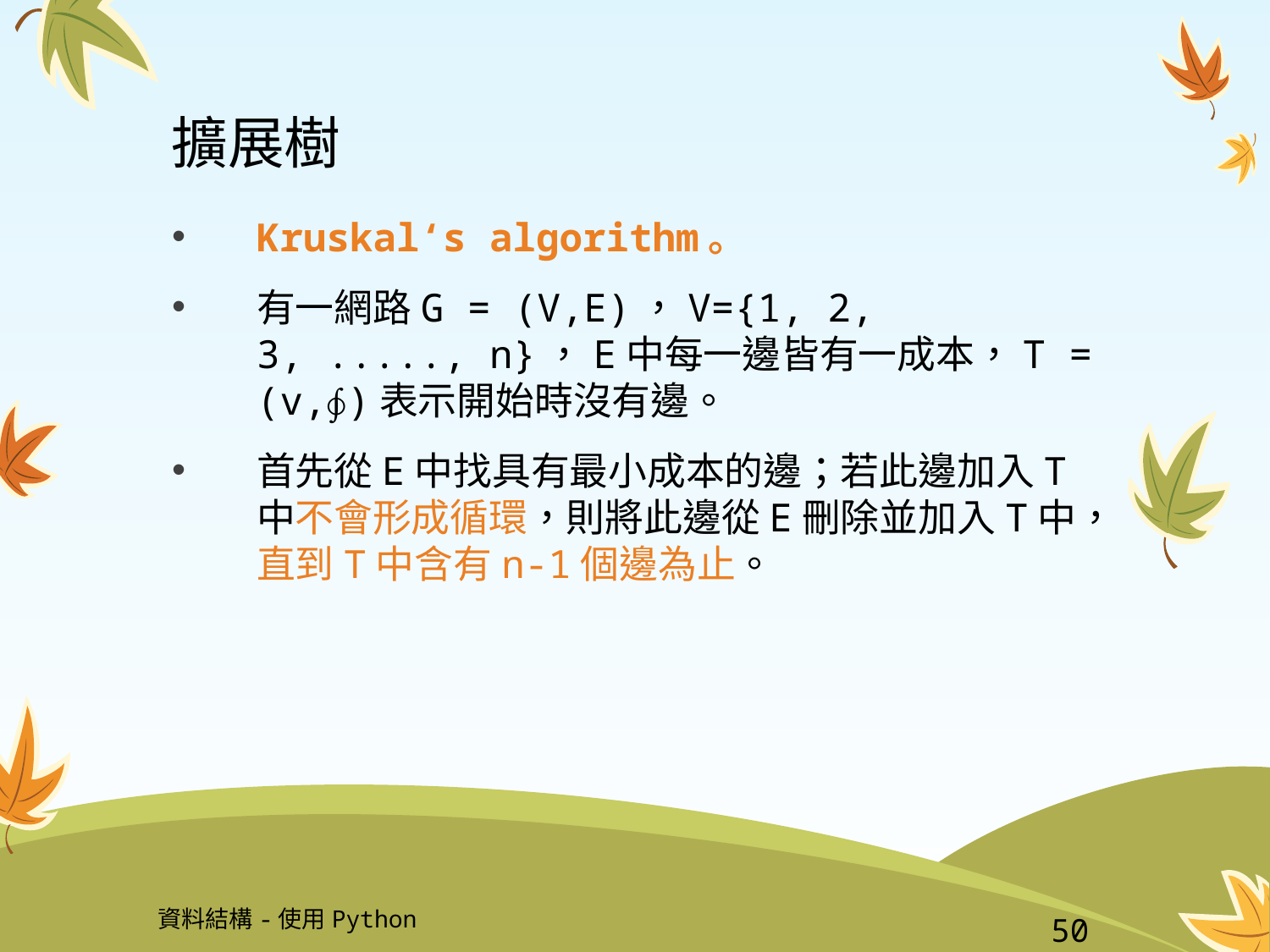

# 擴展樹
Kruskal‘s algorithm。
有一網路G = (V,E)，V={1, 2, 3, ....., n}，E中每一邊皆有一成本，T = (v,∮)表示開始時沒有邊。
首先從E中找具有最小成本的邊；若此邊加入T中不會形成循環，則將此邊從E刪除並加入T中，直到T中含有n-1個邊為止。
資料結構-使用Python
50